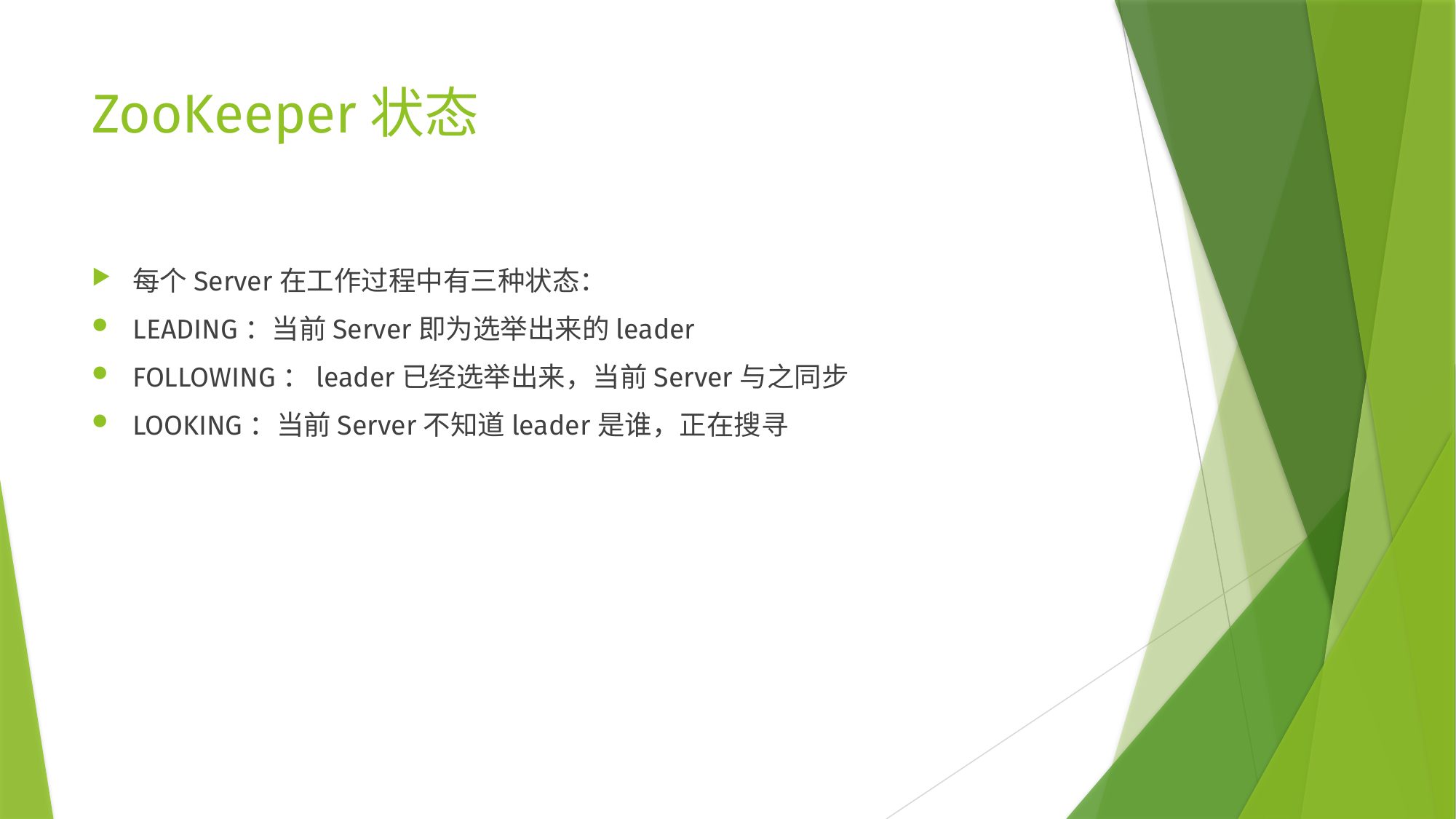

# ZooKeeper状态
每个Server在工作过程中有三种状态：
LEADING：当前Server即为选举出来的leader
FOLLOWING：leader已经选举出来，当前Server与之同步
LOOKING：当前Server不知道leader是谁，正在搜寻